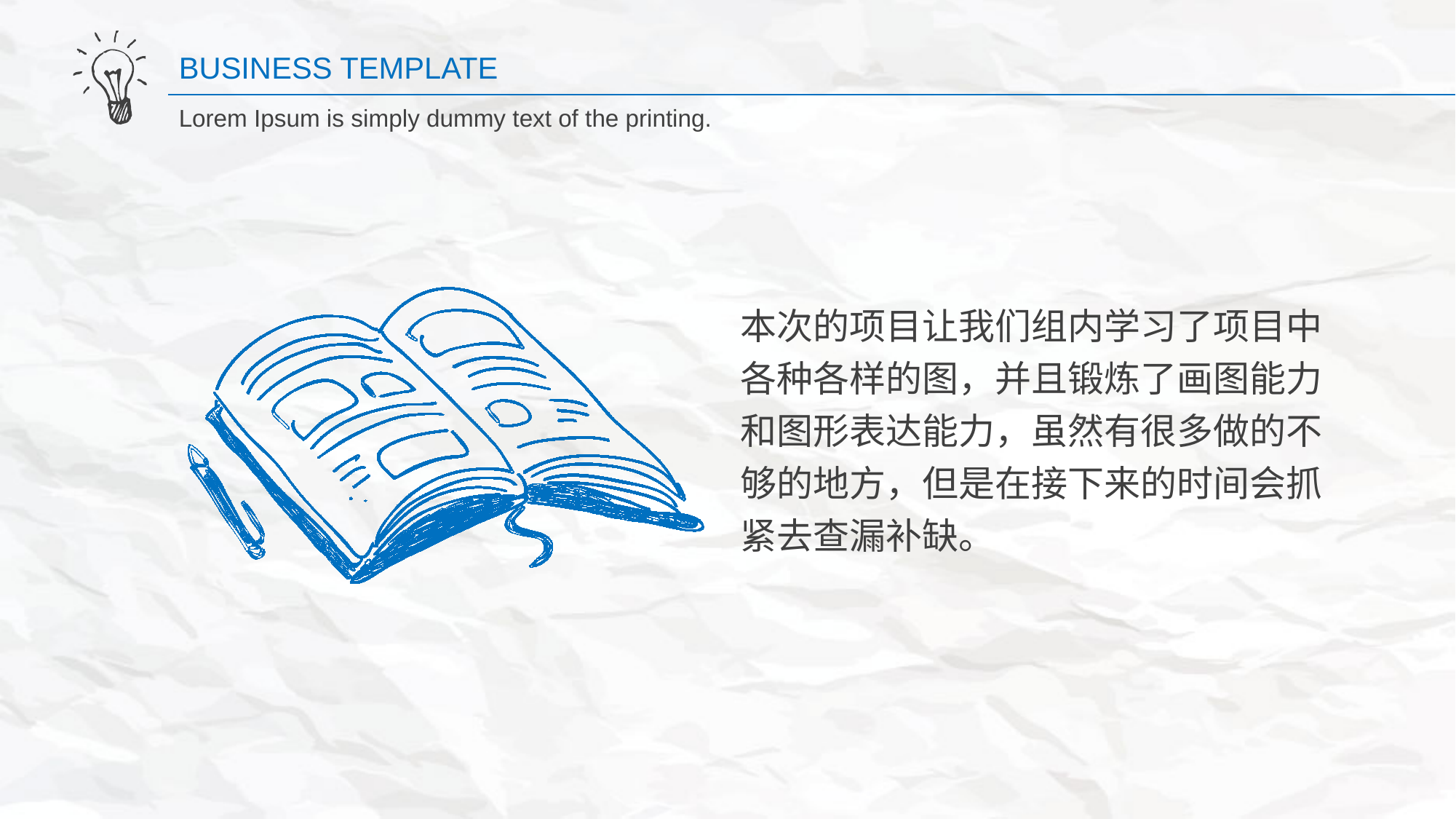

BUSINESS TEMPLATE
Lorem Ipsum is simply dummy text of the printing.

本次的项目让我们组内学习了项目中各种各样的图，并且锻炼了画图能力和图形表达能力，虽然有很多做的不够的地方，但是在接下来的时间会抓紧去查漏补缺。